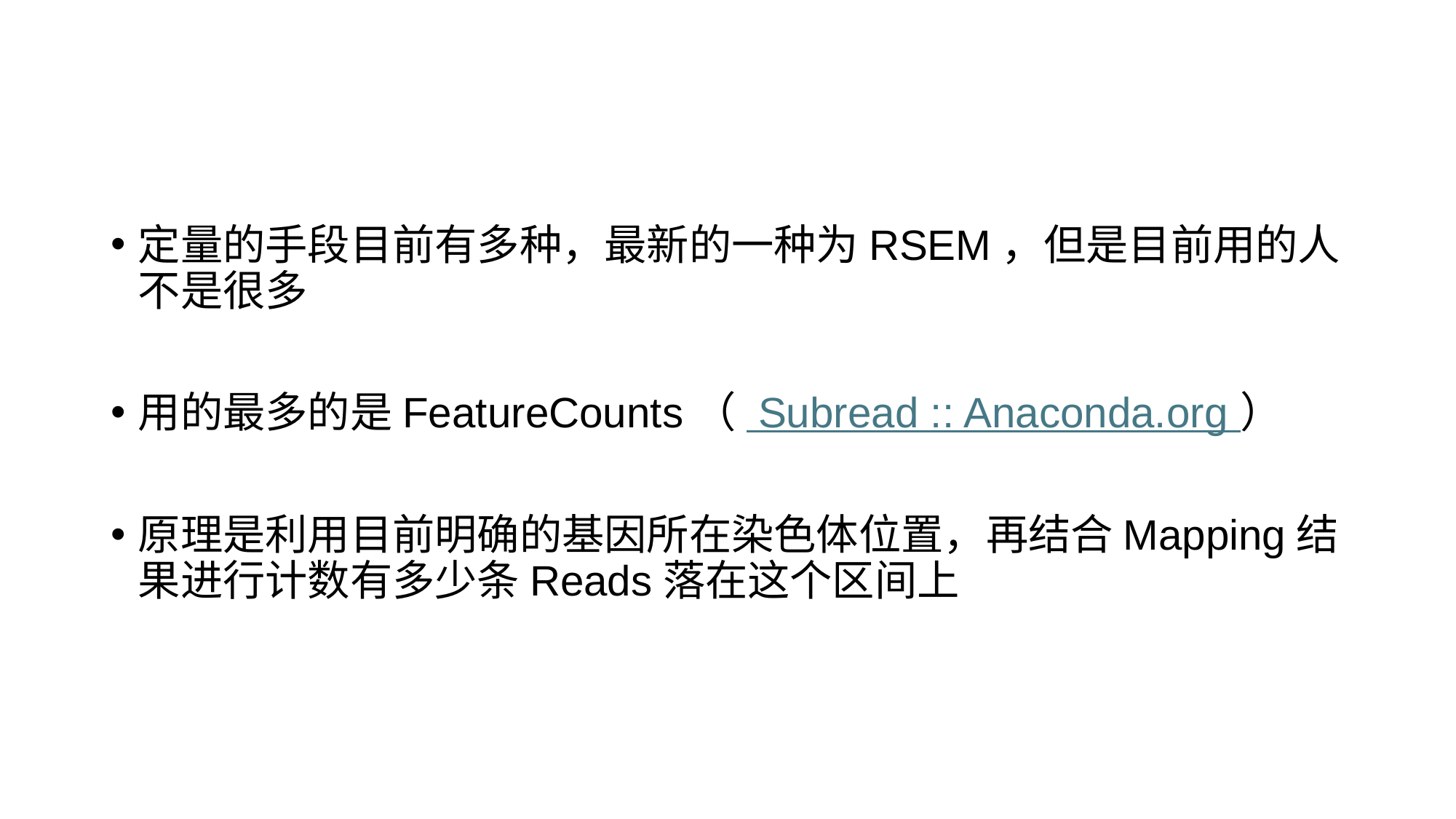

#
定量的手段目前有多种，最新的一种为RSEM，但是目前用的人不是很多

用的最多的是FeatureCounts（ Subread :: Anaconda.org ）

原理是利用目前明确的基因所在染色体位置，再结合Mapping结果进行计数有多少条Reads落在这个区间上